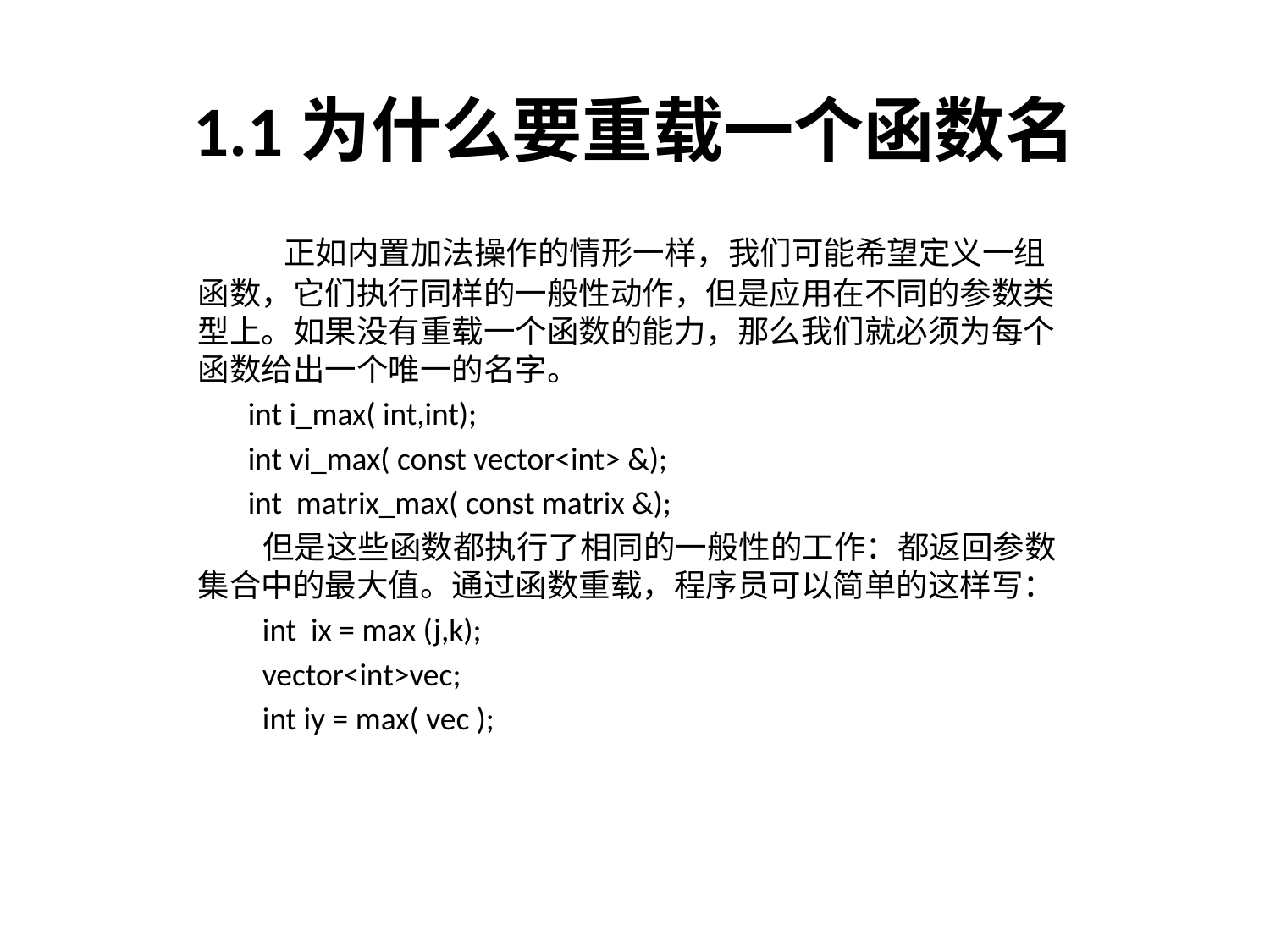

# 1.1为什么要重载一个函数名
        正如内置加法操作的情形一样，我们可能希望定义一组函数，它们执行同样的一般性动作，但是应用在不同的参数类型上。如果没有重载一个函数的能力，那么我们就必须为每个函数给出一个唯一的名字。
       int i_max( int,int);
       int vi_max( const vector<int> &);
       int  matrix_max( const matrix &);
        但是这些函数都执行了相同的一般性的工作：都返回参数集合中的最大值。通过函数重载，程序员可以简单的这样写：
         int  ix = max (j,k);
         vector<int>vec;
         int iy = max( vec );